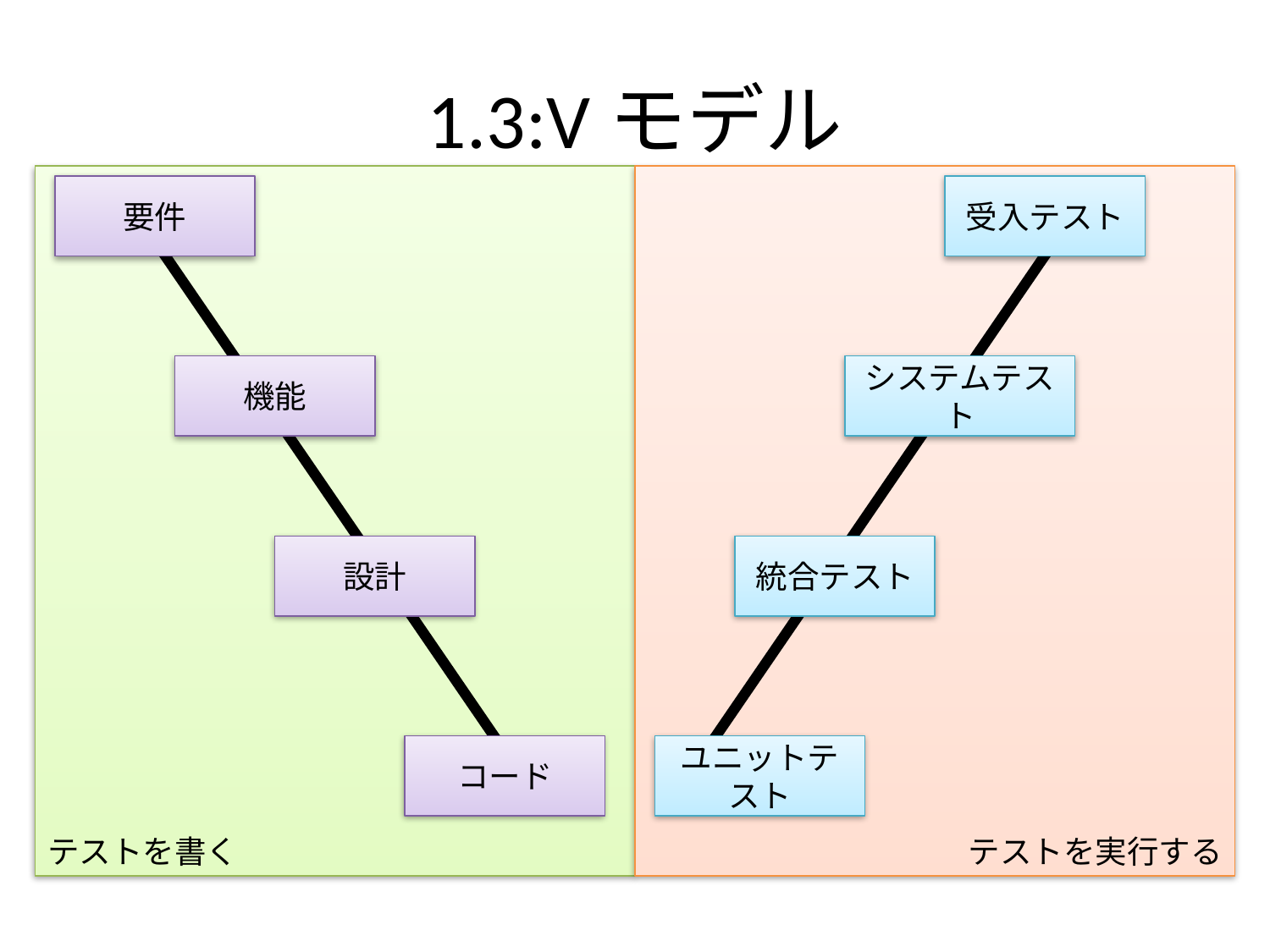

# 1.3:Vモデル
テストを書く
テストを実行する
要件
受入テスト
機能
システムテスト
設計
統合テスト
コード
ユニットテスト